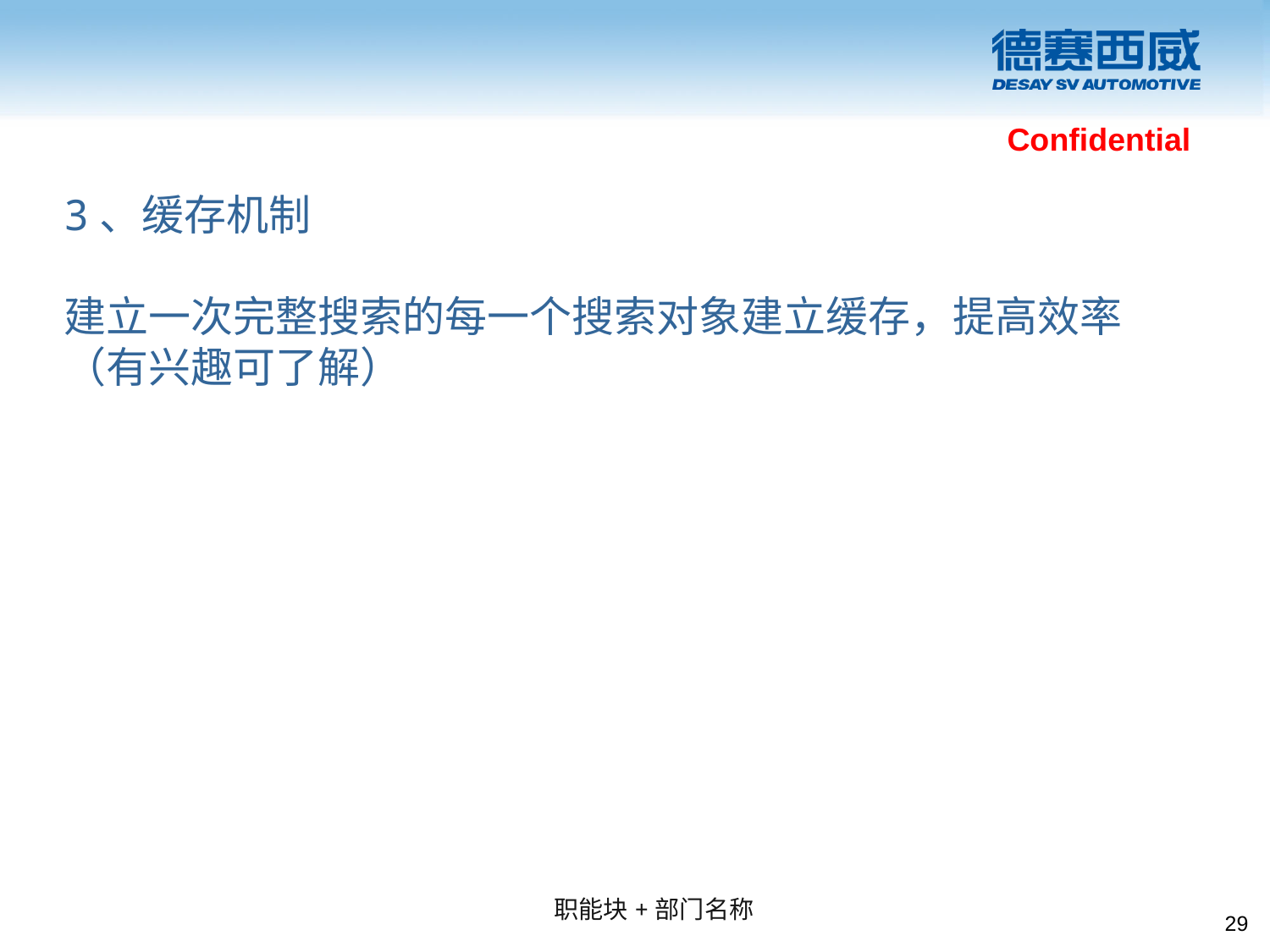

#
3、缓存机制

建立一次完整搜索的每一个搜索对象建立缓存，提高效率
（有兴趣可了解）
29